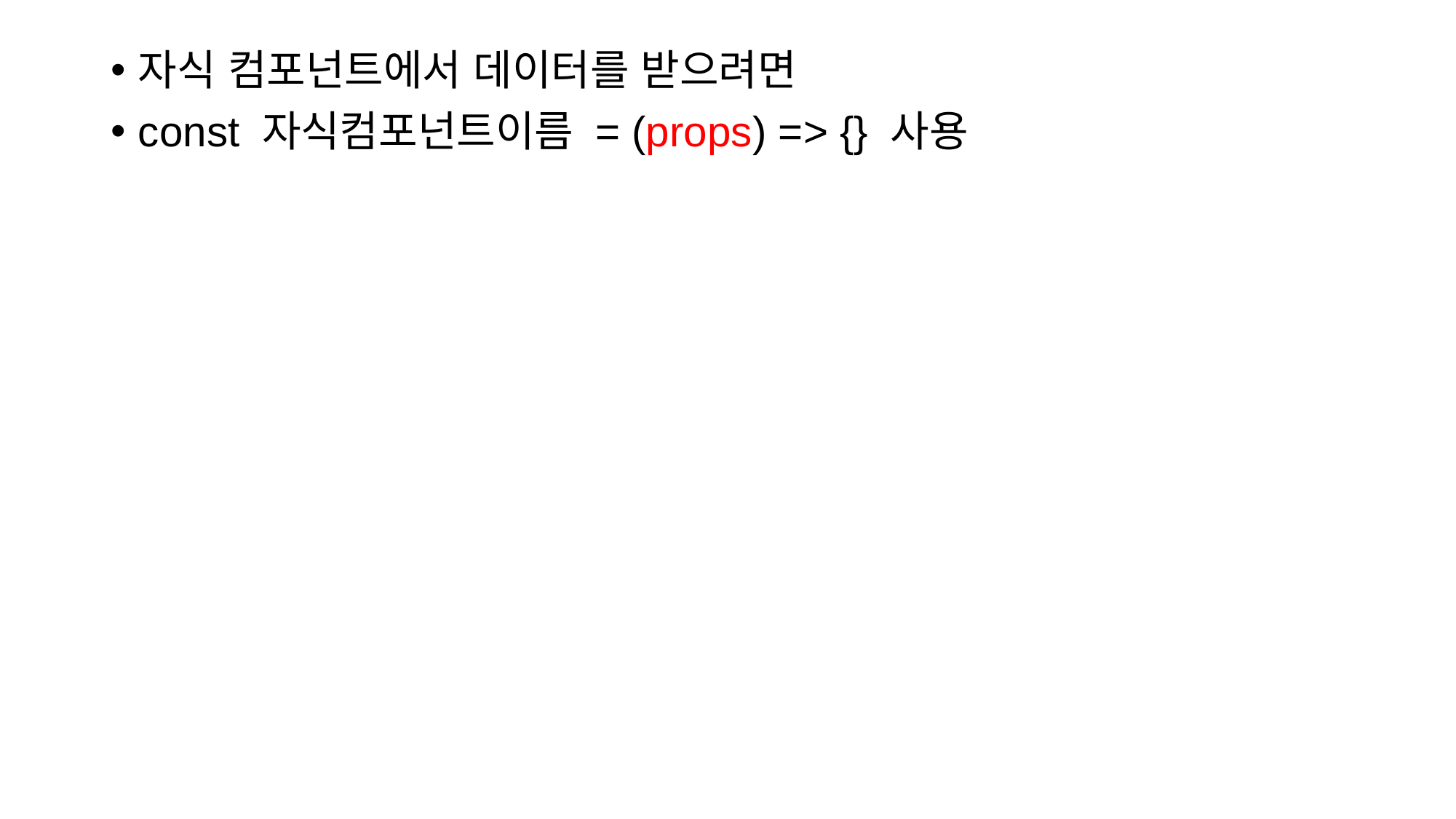

자식 컴포넌트에서 데이터를 받으려면
const 자식컴포넌트이름 = (props) => {} 사용